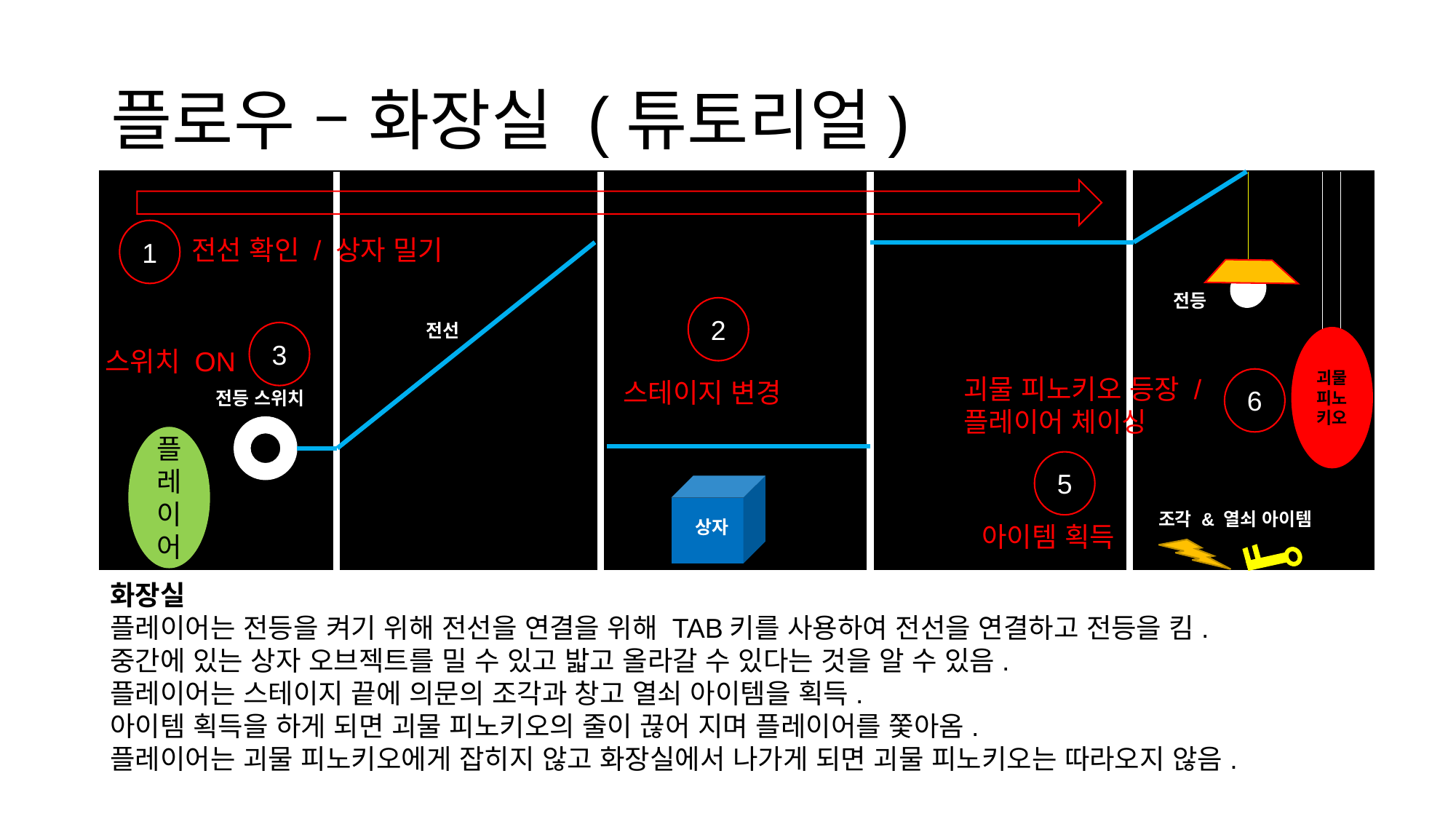

# 플로우 – 화장실 (튜토리얼)

전등
전선
괴물 피노키오
전등 스위치
1층 계단

플레이어
탈출구

조각 & 열쇠 아이템
상자

1
전선 확인 / 상자 밀기
2
3
스위치 ON
괴물 피노키오 등장 / 플레이어 체이싱
6
스테이지 변경
5
아이템 획득
화장실
플레이어는 전등을 켜기 위해 전선을 연결을 위해 TAB키를 사용하여 전선을 연결하고 전등을 킴.
중간에 있는 상자 오브젝트를 밀 수 있고 밟고 올라갈 수 있다는 것을 알 수 있음.
플레이어는 스테이지 끝에 의문의 조각과 창고 열쇠 아이템을 획득.
아이템 획득을 하게 되면 괴물 피노키오의 줄이 끊어 지며 플레이어를 쫓아옴.
플레이어는 괴물 피노키오에게 잡히지 않고 화장실에서 나가게 되면 괴물 피노키오는 따라오지 않음.